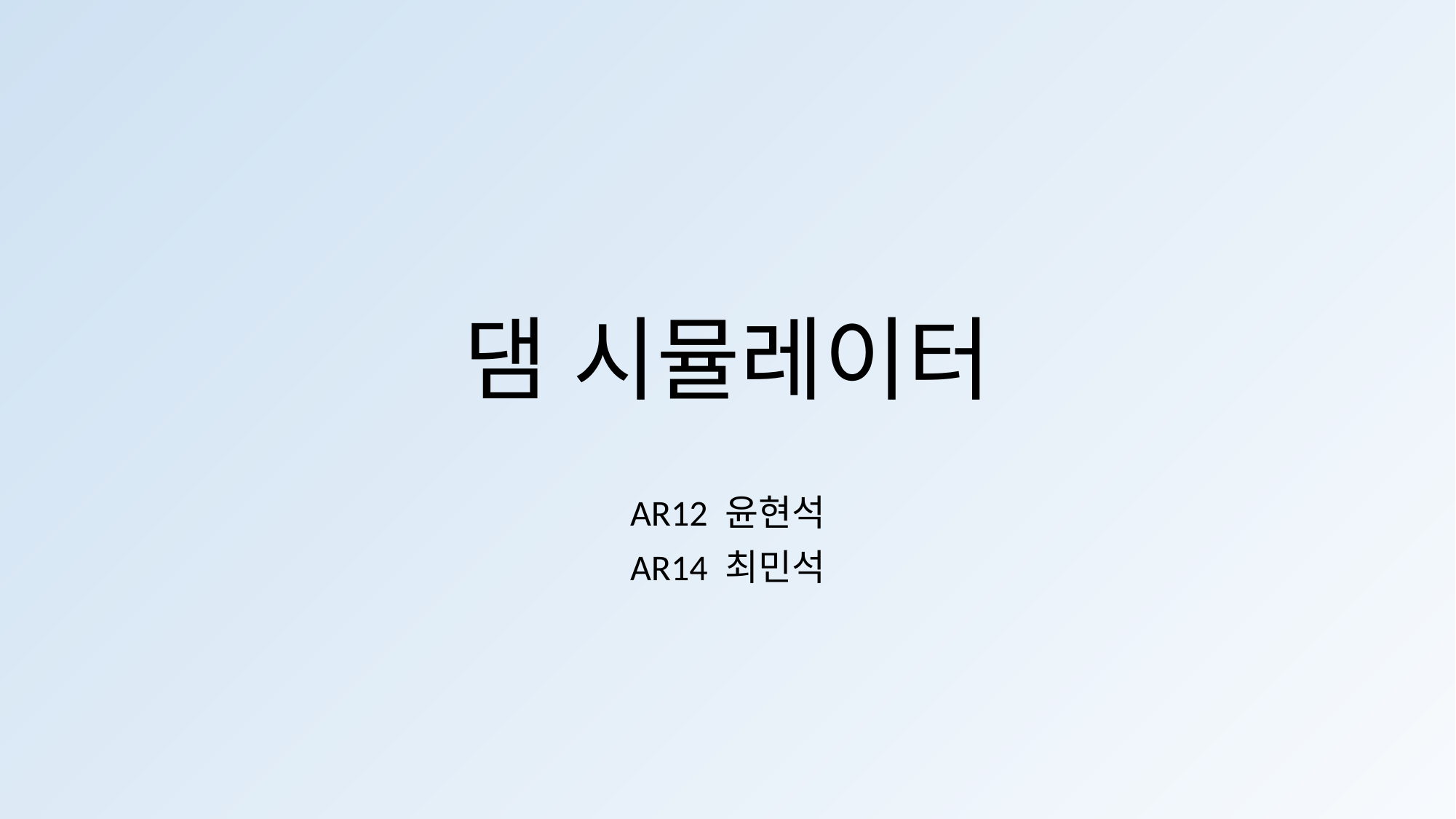

# 댐 시뮬레이터

AR12 윤현석
AR14 최민석